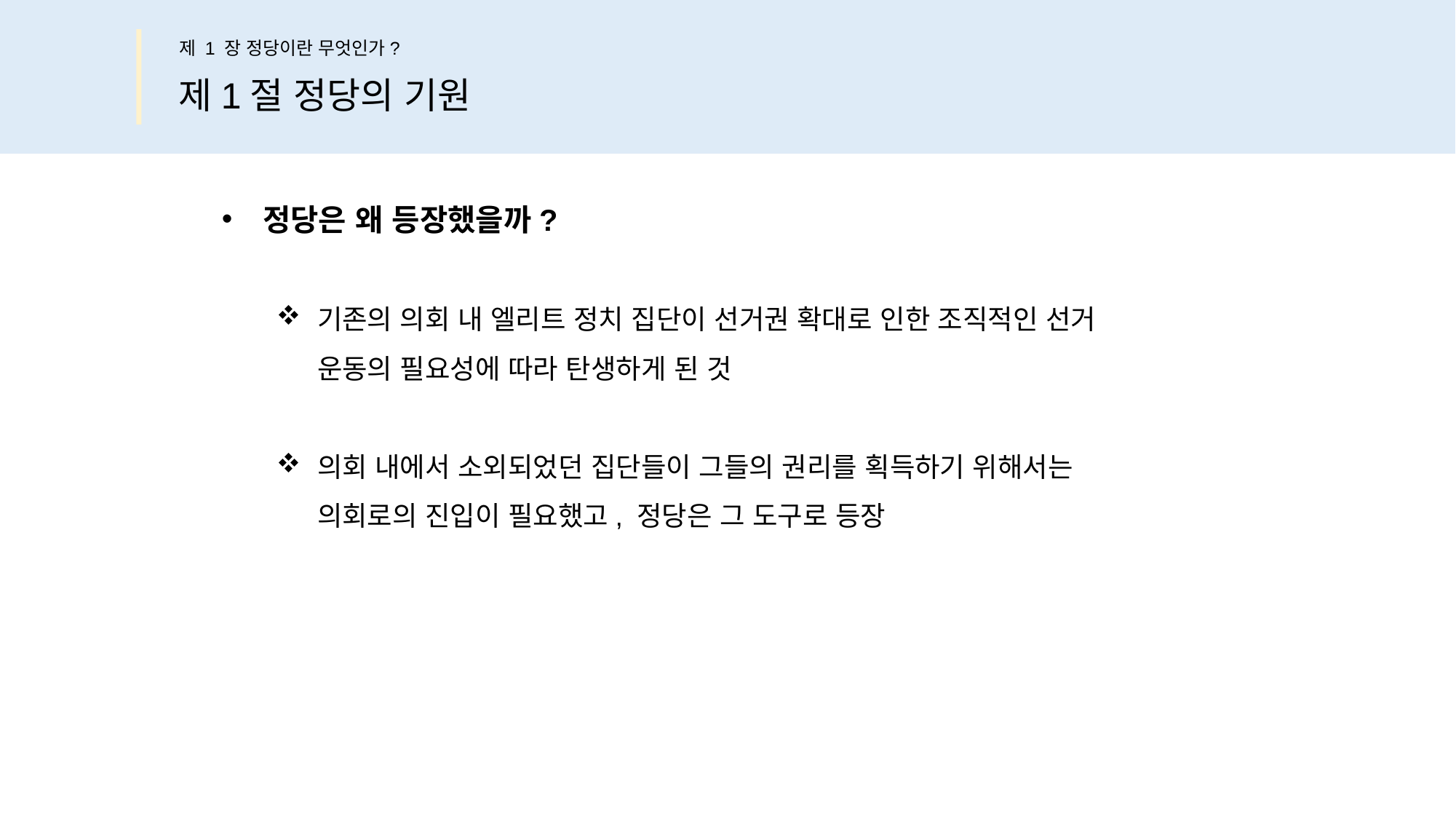

제 1 장 정당이란 무엇인가?
제1절 정당의 기원
정당은 왜 등장했을까?

기존의 의회 내 엘리트 정치 집단이 선거권 확대로 인한 조직적인 선거
운동의 필요성에 따라 탄생하게 된 것

의회 내에서 소외되었던 집단들이 그들의 권리를 획득하기 위해서는
의회로의 진입이 필요했고, 정당은 그 도구로 등장